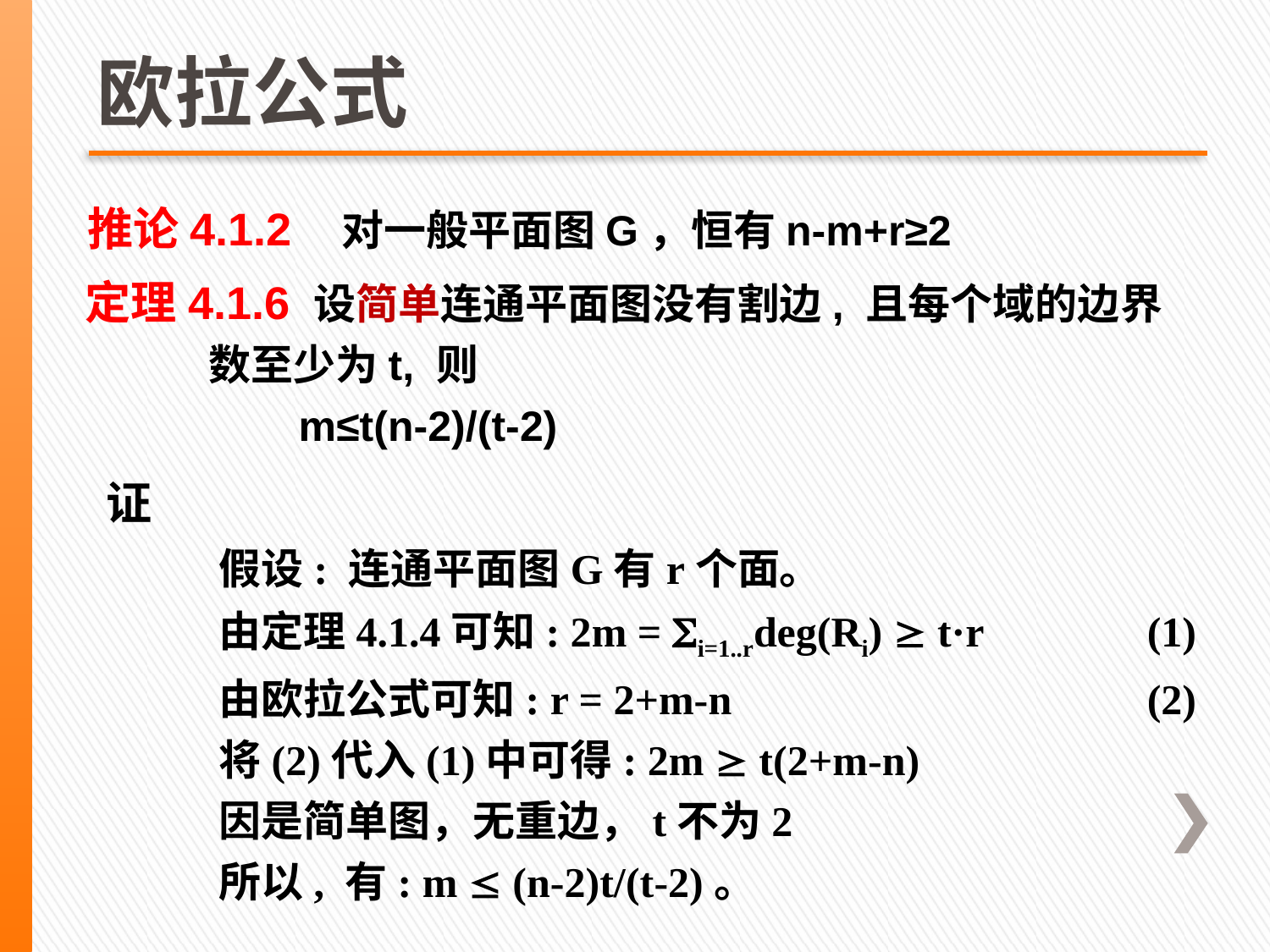

# 欧拉公式
推论4.1.2   对一般平面图G，恒有n-m+r≥2
定理4.1.6 设简单连通平面图没有割边, 且每个域的边界数至少为t, 则
                  m≤t(n-2)/(t-2)
证
假设: 连通平面图G有r个面。
由定理4.1.4可知: 2m = Σi=1..rdeg(Ri) ≥ t·r		(1)
由欧拉公式可知: r = 2+m-n			　	(2)
将(2)代入(1)中可得: 2m ≥ t(2+m-n)
因是简单图，无重边，t不为2
所以, 有: m ≤ (n-2)t/(t-2)。